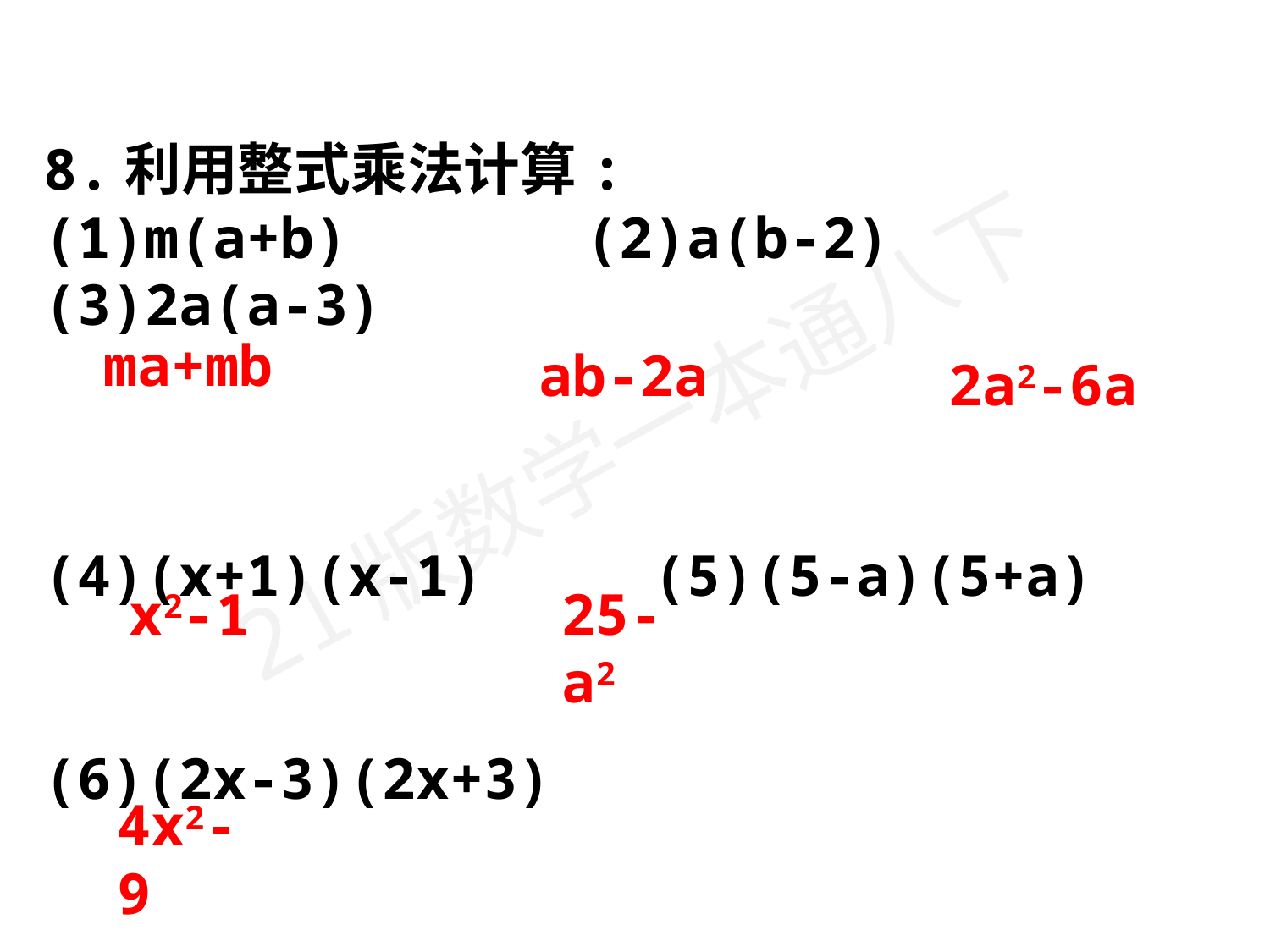

8.利用整式乘法计算:
(1)m(a+b)       (2)a(b-2)     (3)2a(a-3)

(4)(x+1)(x-1)	   (5)(5-a)(5+a)

(6)(2x-3)(2x+3)
ma+mb
ab-2a
2a2-6a
x2-1
25-a2
4x2-9